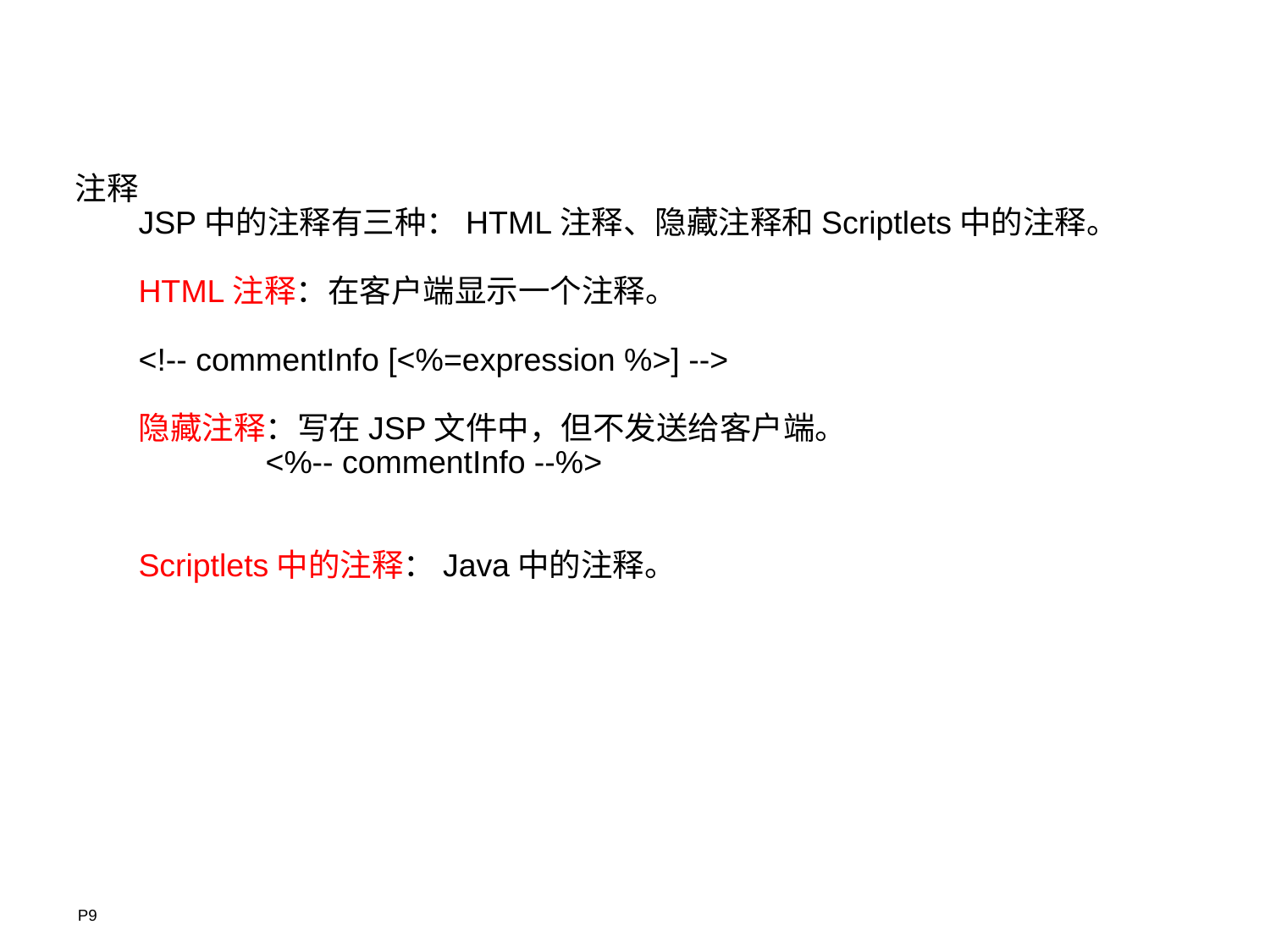

注释
JSP中的注释有三种：HTML注释、隐藏注释和Scriptlets中的注释。

HTML注释：在客户端显示一个注释。

<!-- commentInfo [<%=expression %>] -->

隐藏注释：写在JSP文件中，但不发送给客户端。
	<%-- commentInfo --%>

Scriptlets中的注释：Java中的注释。
P9